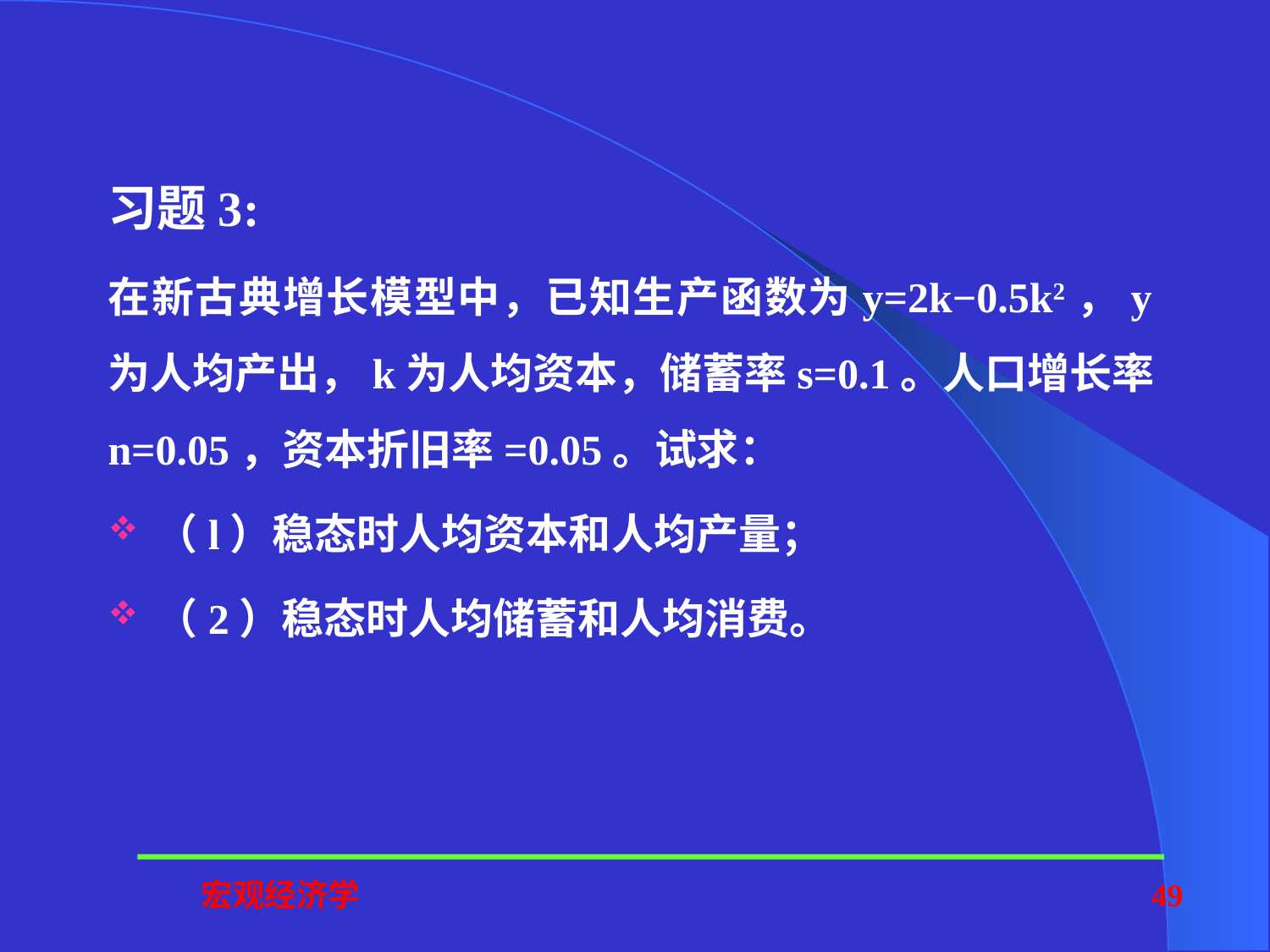

习题3:
在新古典增长模型中，已知生产函数为y=2k−0.5k2，y为人均产出，k为人均资本，储蓄率s=0.1。人口增长率n=0.05，资本折旧率=0.05。试求：
（l）稳态时人均资本和人均产量；
（2）稳态时人均储蓄和人均消费。